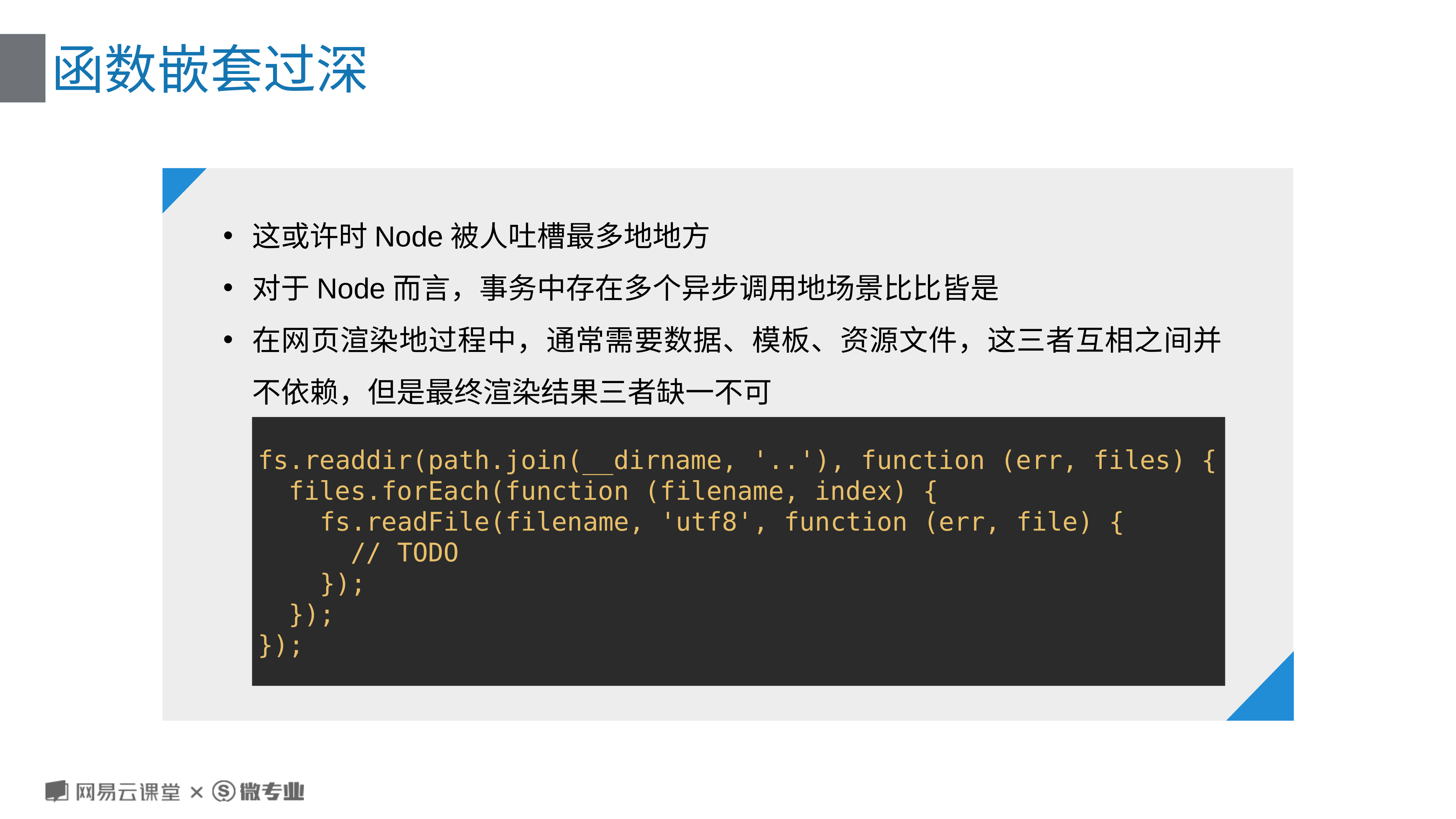

# 函数嵌套过深

这或许时Node被人吐槽最多地地方
对于Node而言，事务中存在多个异步调用地场景比比皆是
在网页渲染地过程中，通常需要数据、模板、资源文件，这三者互相之间并不依赖，但是最终渲染结果三者缺一不可

fs.readdir(path.join(__dirname, '..'), function (err, files) {
  files.forEach(function (filename, index) {
    fs.readFile(filename, 'utf8', function (err, file) {
      // TODO
    });
  });
});